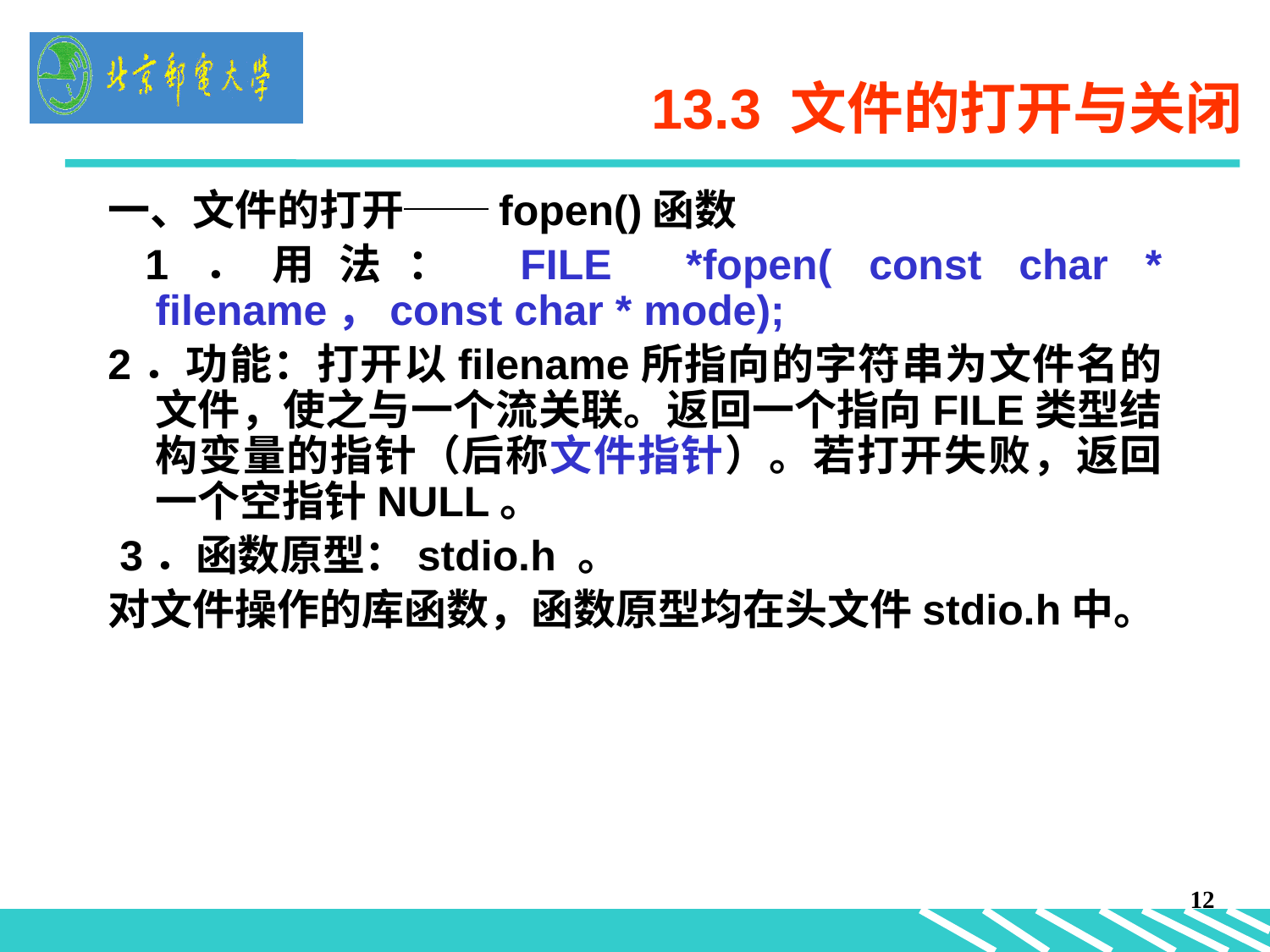

# 13.3 文件的打开与关闭
一、文件的打开──fopen()函数
 1．用法： FILE  *fopen( const char * filename，const char * mode);
2．功能：打开以filename所指向的字符串为文件名的文件，使之与一个流关联。返回一个指向FILE类型结构变量的指针（后称文件指针）。若打开失败，返回一个空指针NULL。
 3．函数原型：stdio.h 。
对文件操作的库函数，函数原型均在头文件stdio.h中。
12